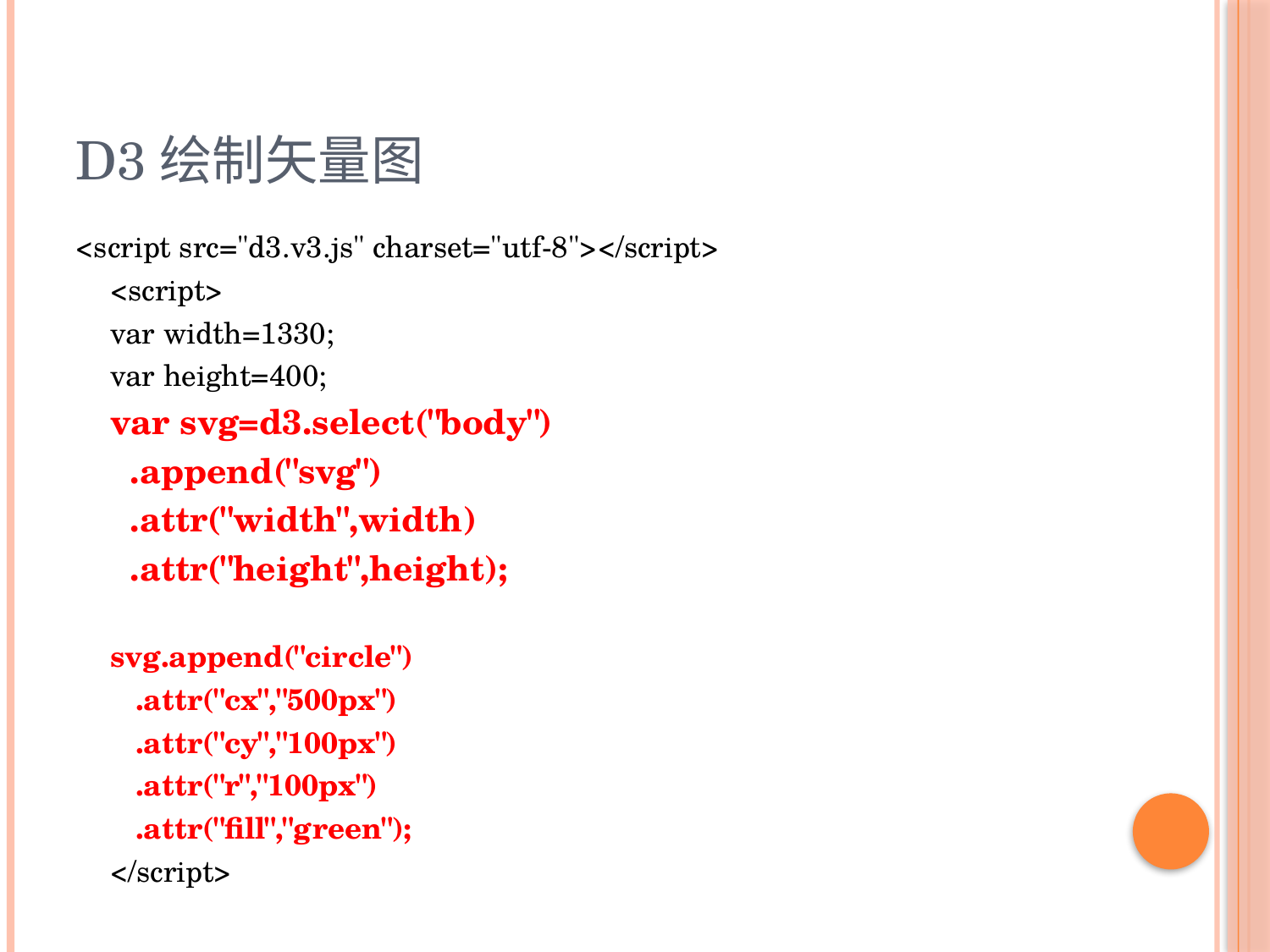

# D3绘制矢量图
<script src="d3.v3.js" charset="utf-8"></script>
		<script>
			var width=1330;
			var height=400;
			var svg=d3.select("body")
					  .append("svg")
					  .attr("width",width)
					  .attr("height",height);

			svg.append("circle")
			   .attr("cx","500px")
			   .attr("cy","100px")
			   .attr("r","100px")
			   .attr("fill","green");
		</script>